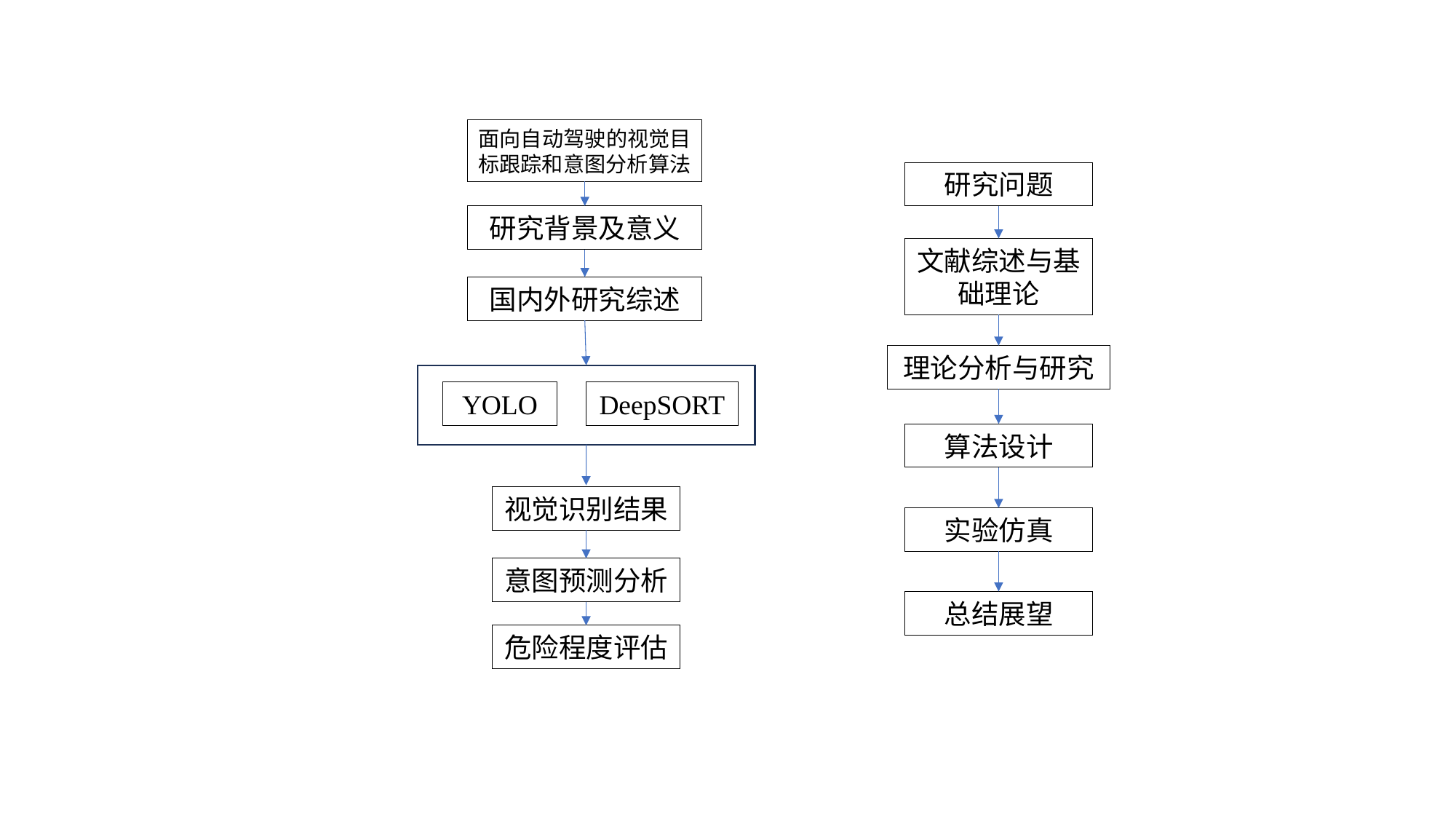

面向自动驾驶的视觉目标跟踪和意图分析算法
研究问题
研究背景及意义
文献综述与基础理论
国内外研究综述
理论分析与研究

YOLO
DeepSORT
算法设计
视觉识别结果
实验仿真
意图预测分析
总结展望
危险程度评估